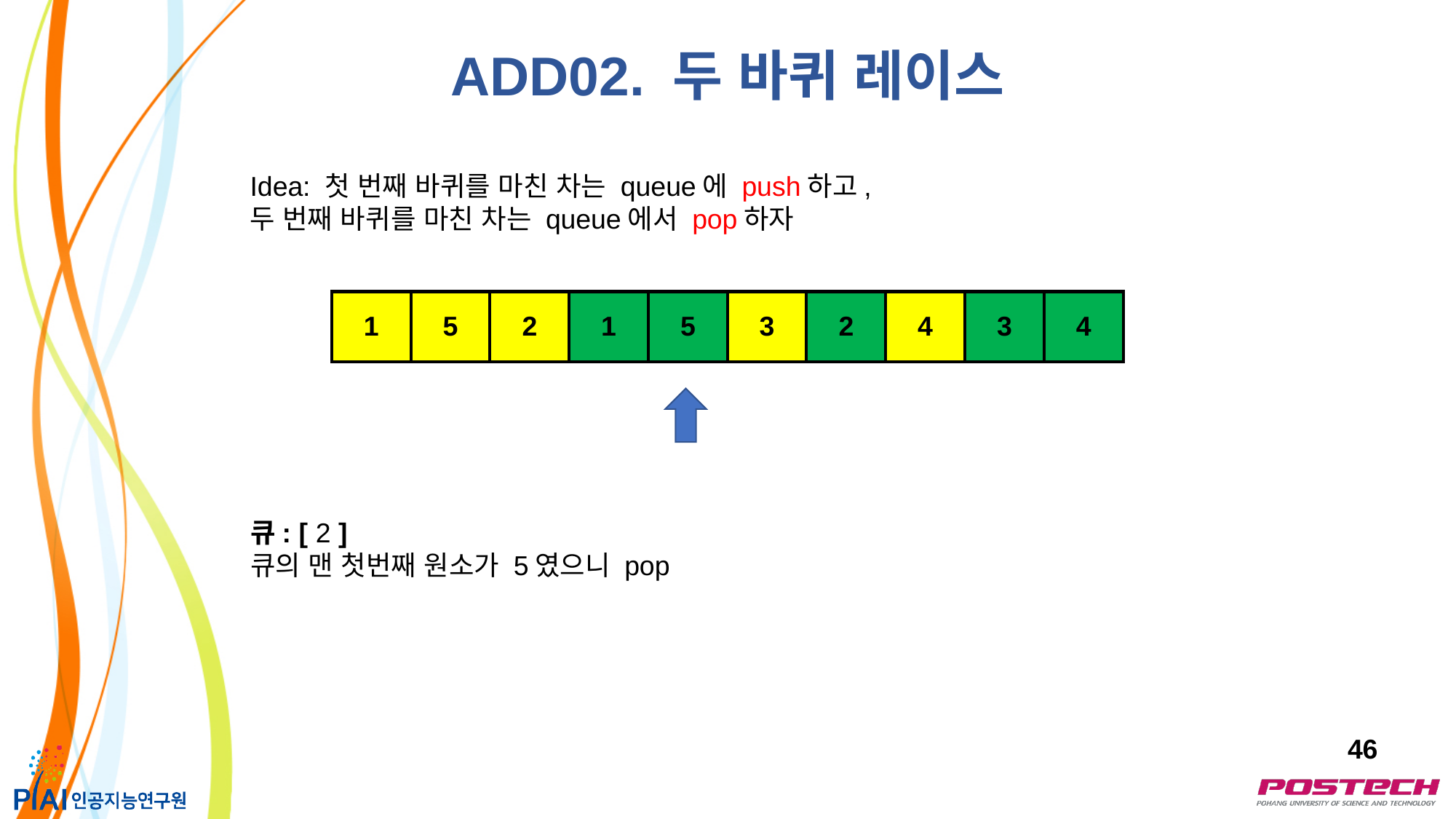

ADD02. 두 바퀴 레이스
Idea: 첫 번째 바퀴를 마친 차는 queue에 push하고,
두 번째 바퀴를 마친 차는 queue에서 pop하자
| 1 | 5 | 2 | 1 | 5 | 3 | 2 | 4 | 3 | 4 |
| --- | --- | --- | --- | --- | --- | --- | --- | --- | --- |

큐: [ 2 ]
큐의 맨 첫번째 원소가 5였으니 pop